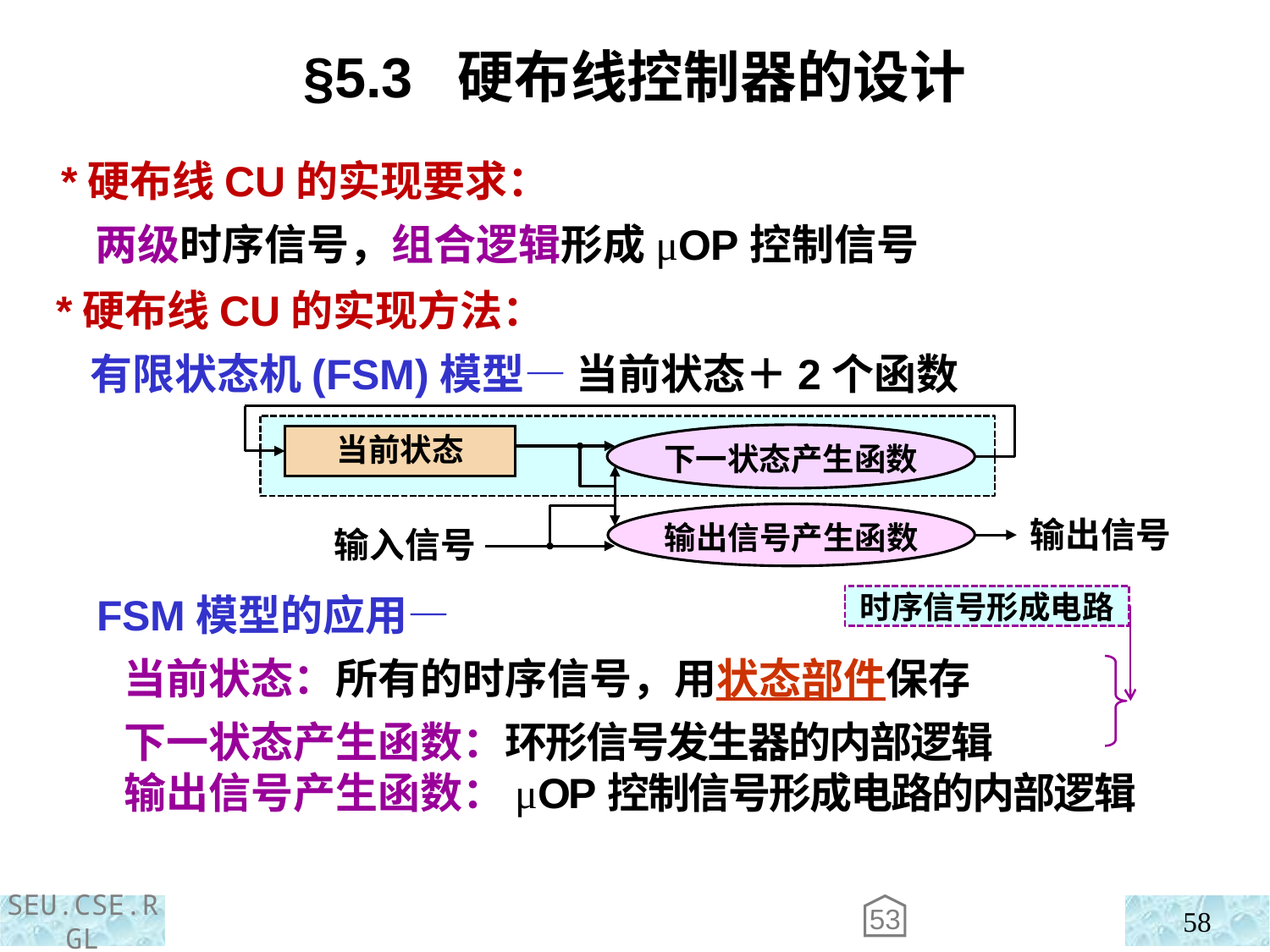

§5.3  硬布线控制器的设计
  *硬布线CU的实现要求：
     两级时序信号，组合逻辑形成μOP控制信号
  *硬布线CU的实现方法：
     有限状态机(FSM)模型— 当前状态＋2个函数

下一状态产生函数
当前状态
输出信号产生函数
输出信号
输入信号
     FSM模型的应用—
        当前状态：所有的时序信号，用状态部件保存
        下一状态产生函数：环形信号发生器的内部逻辑
        输出信号产生函数：μOP控制信号形成电路的内部逻辑
时序信号形成电路

53
58